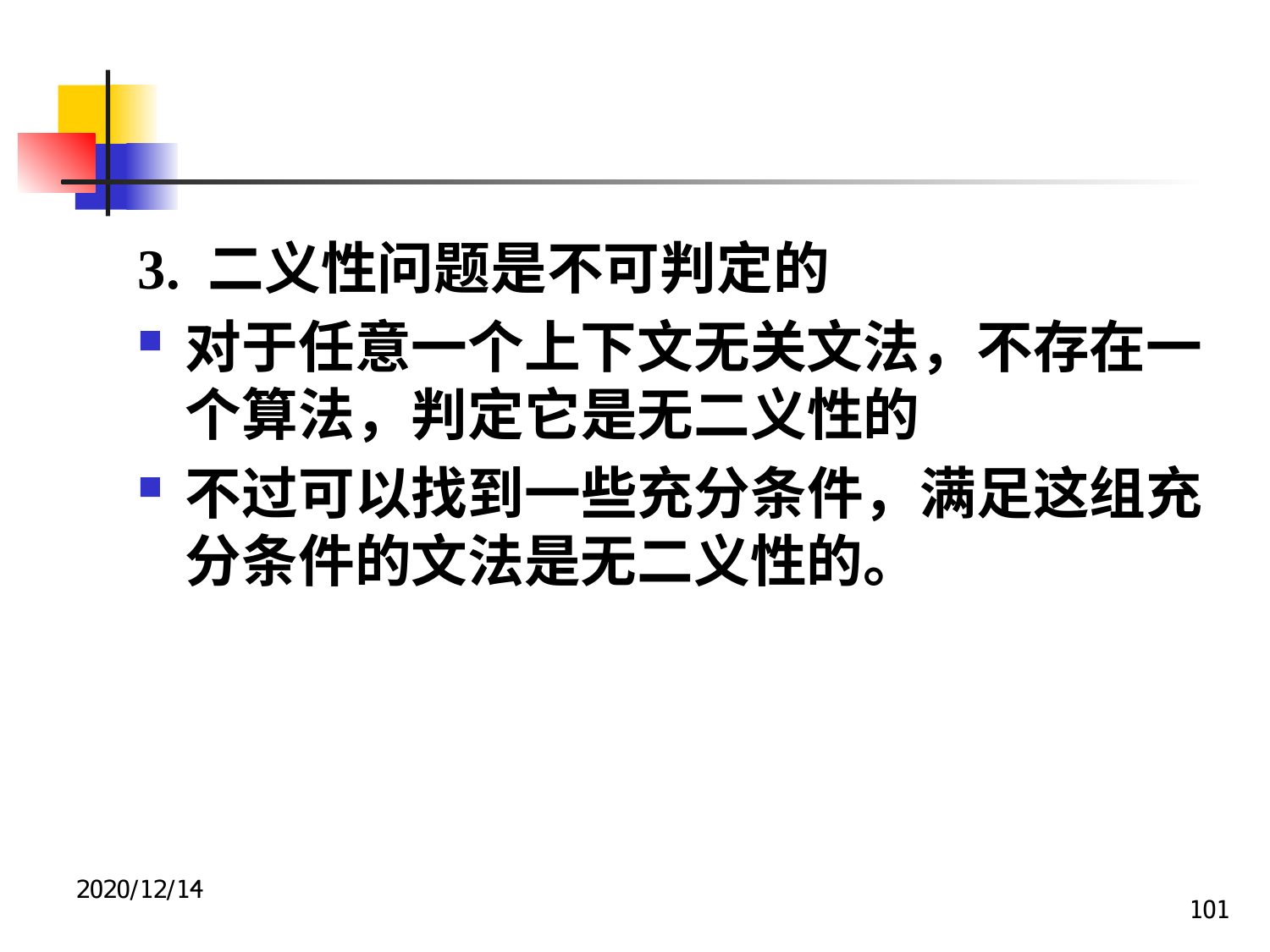

3. 二义性问题是不可判定的
对于任意一个上下文无关文法，不存在一个算法，判定它是无二义性的
不过可以找到一些充分条件，满足这组充分条件的文法是无二义性的。
101
2020/12/14